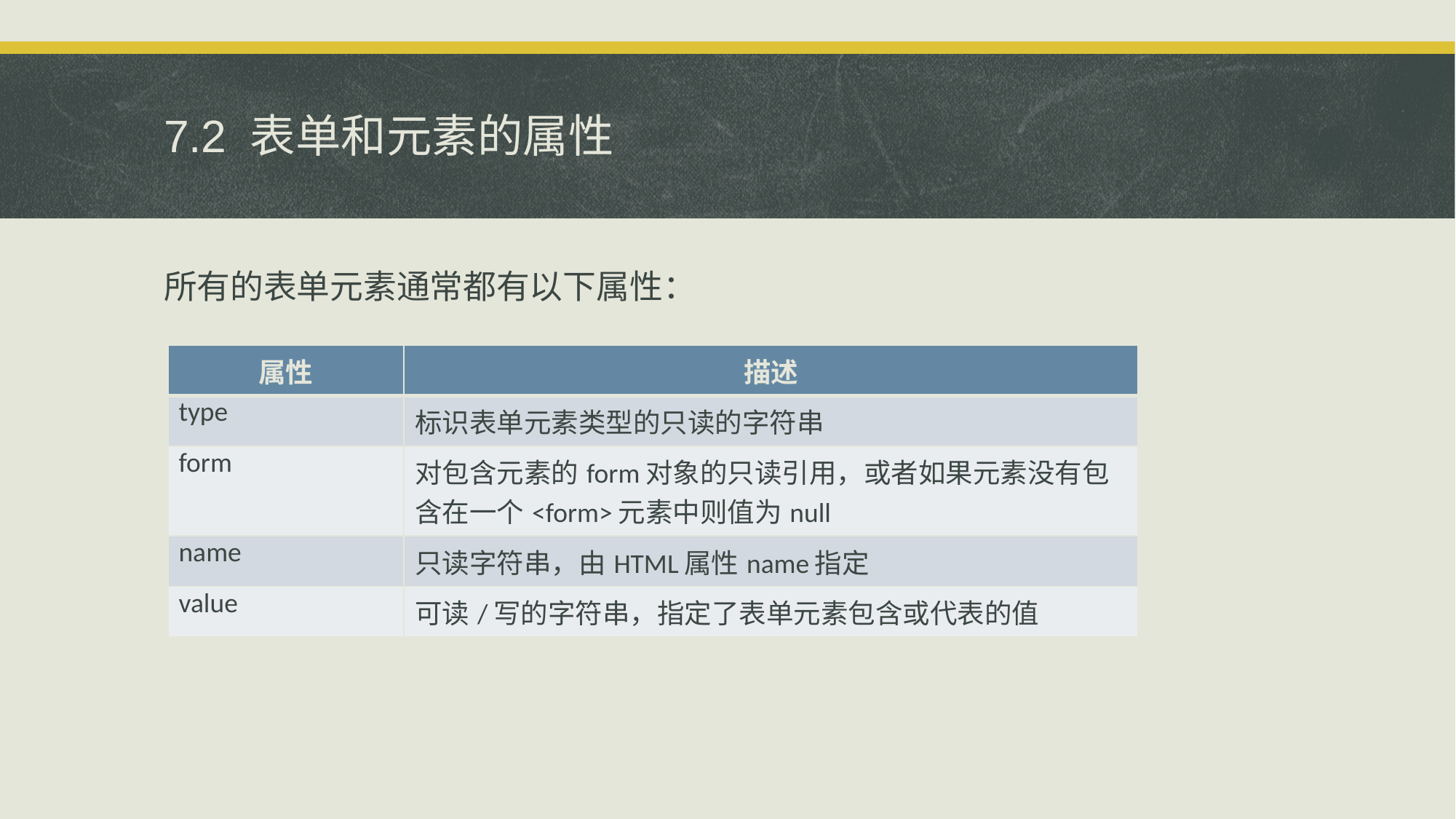

# 7.2 表单和元素的属性
所有的表单元素通常都有以下属性：
| 属性 | 描述 |
| --- | --- |
| type | 标识表单元素类型的只读的字符串 |
| form | 对包含元素的form对象的只读引用，或者如果元素没有包含在一个<form>元素中则值为null |
| name | 只读字符串，由HTML属性name指定 |
| value | 可读/写的字符串，指定了表单元素包含或代表的值 |